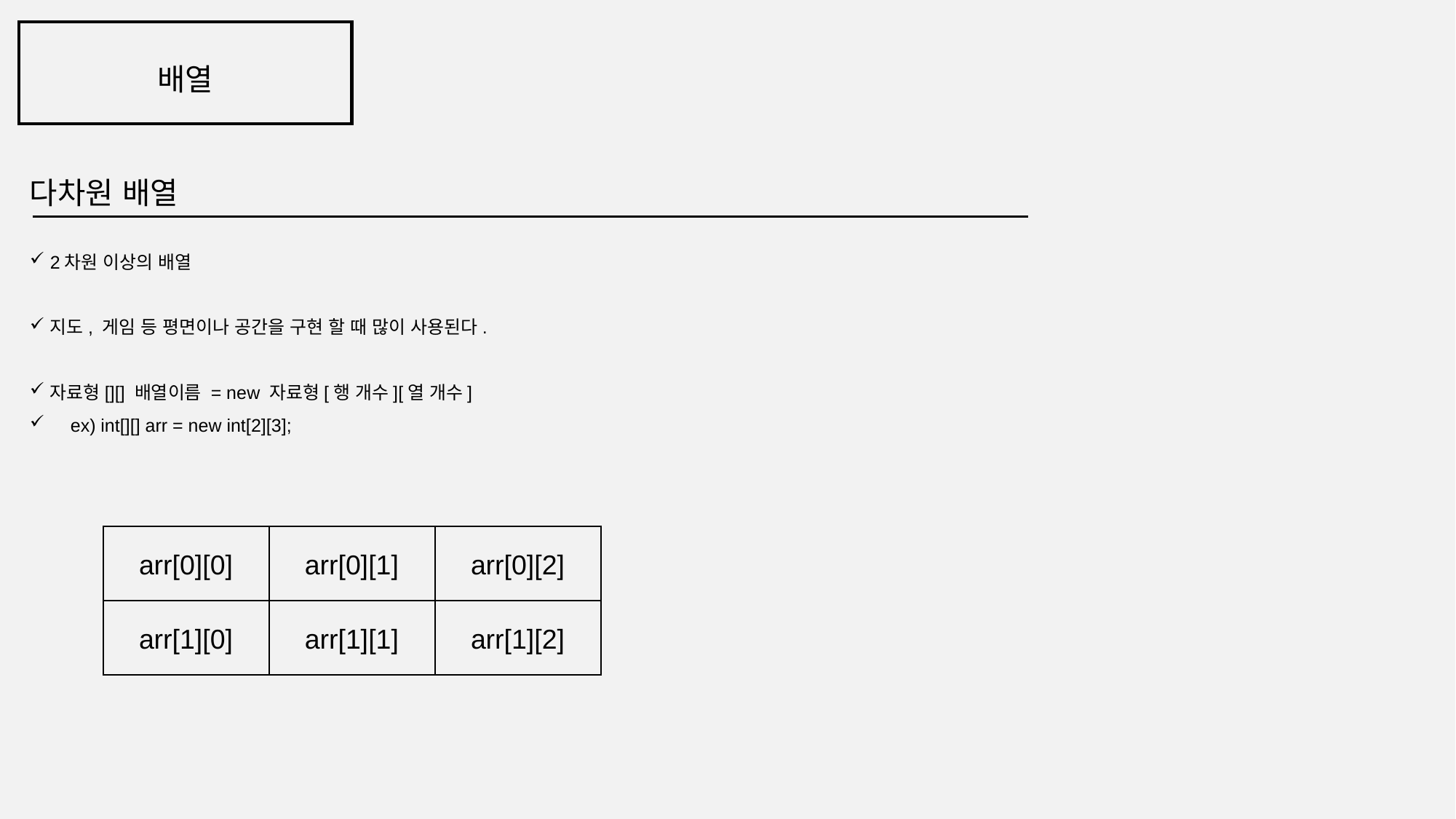

배열
다차원 배열
2차원 이상의 배열

지도, 게임 등 평면이나 공간을 구현 할 때 많이 사용된다.

자료형[][] 배열이름 = new 자료형[행 개수][열 개수]
    ex) int[][] arr = new int[2][3];
arr[0][0]
arr[0][1]
arr[0][2]
arr[1][0]
arr[1][1]
arr[1][2]